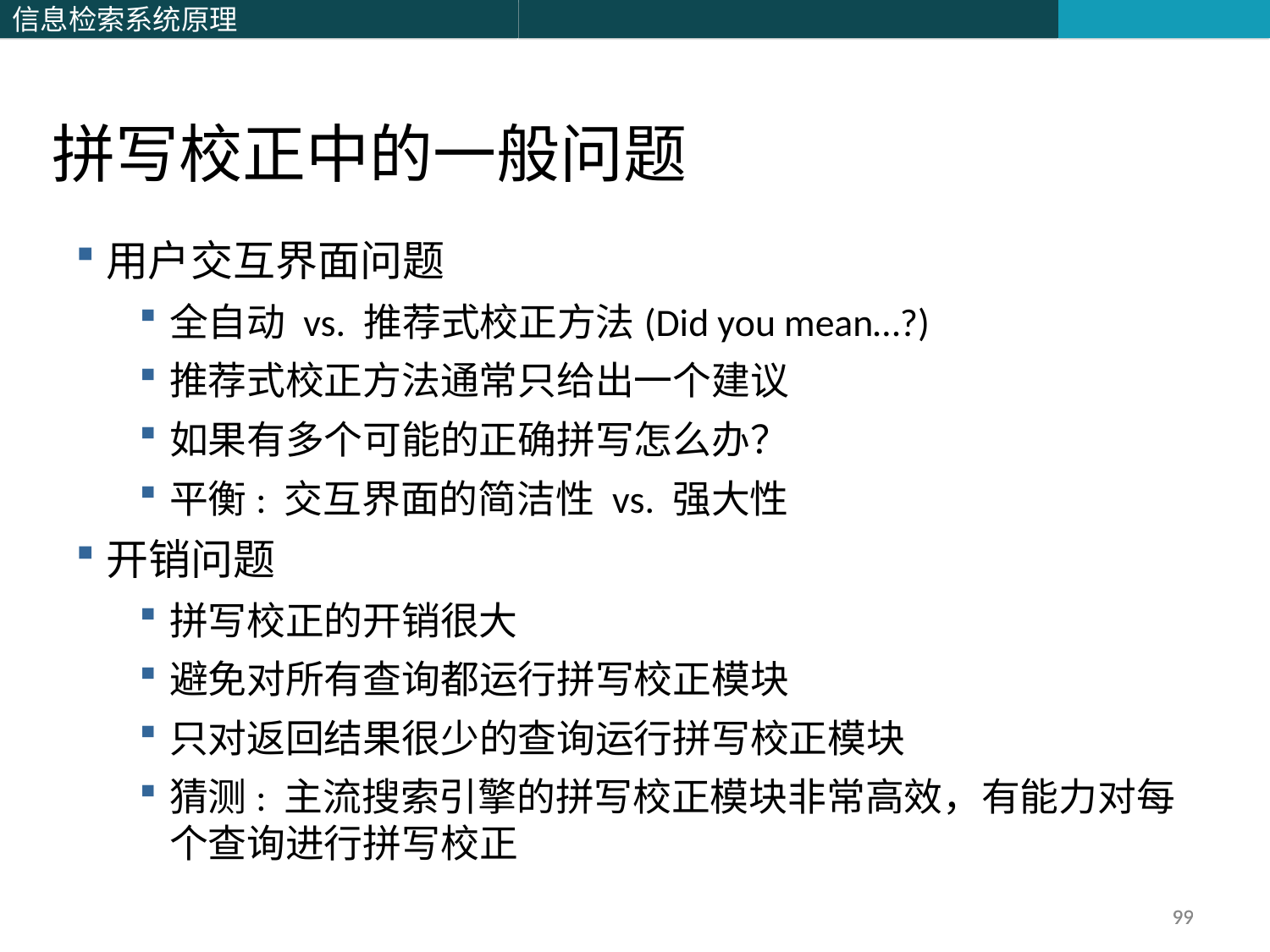

拼写校正中的一般问题
用户交互界面问题
全自动 vs. 推荐式校正方法(Did you mean…?)
推荐式校正方法通常只给出一个建议
如果有多个可能的正确拼写怎么办？
平衡: 交互界面的简洁性 vs. 强大性
开销问题
拼写校正的开销很大
避免对所有查询都运行拼写校正模块
只对返回结果很少的查询运行拼写校正模块
猜测: 主流搜索引擎的拼写校正模块非常高效，有能力对每个查询进行拼写校正
99
99